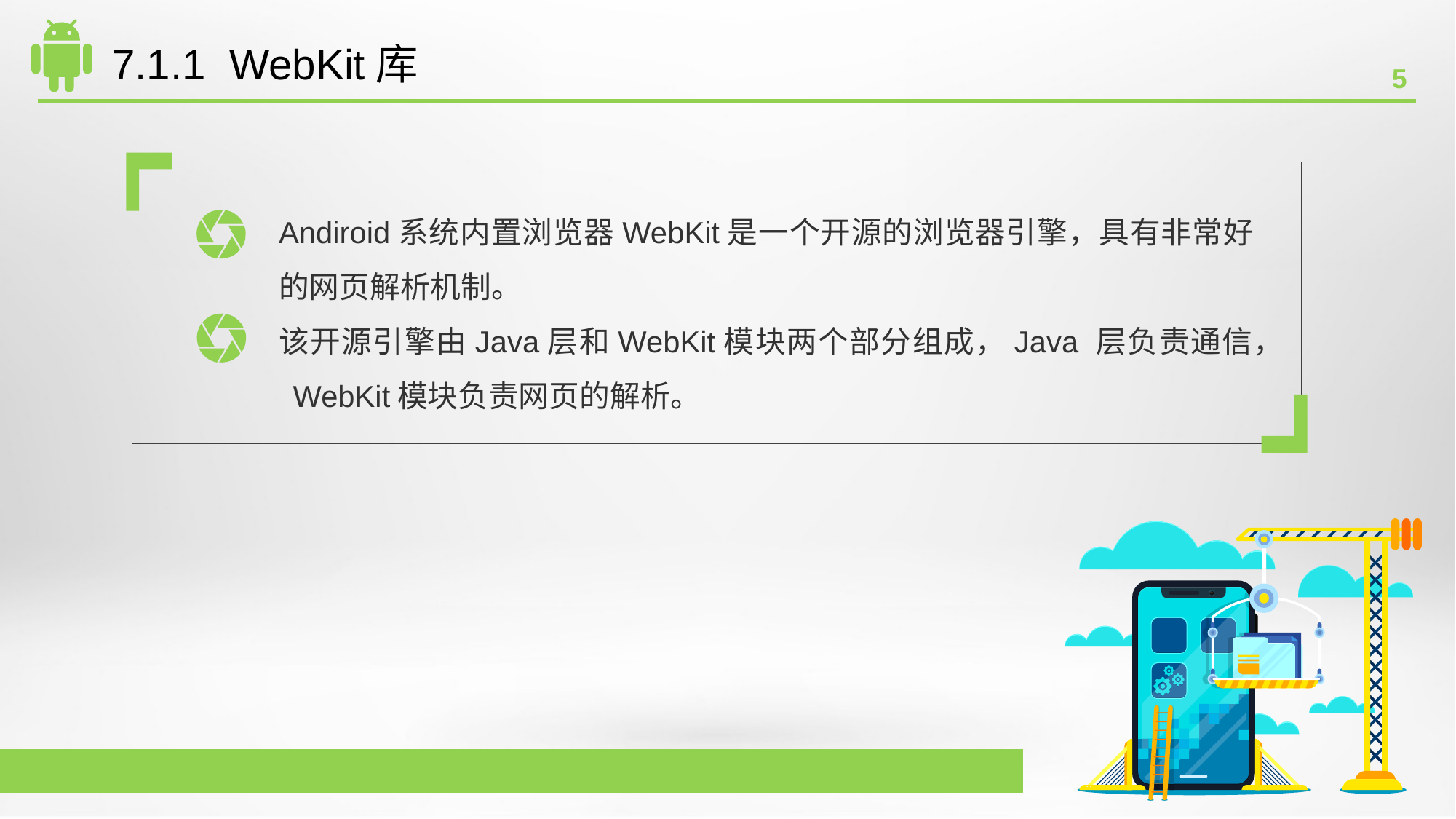

# 7.1.1  WebKit库

Andiroid系统内置浏览器WebKit是一个开源的浏览器引擎，具有非常好的网页解析机制。
该开源引擎由Java层和WebKit模块两个部分组成，Java 层负责通信， WebKit模块负责网页的解析。